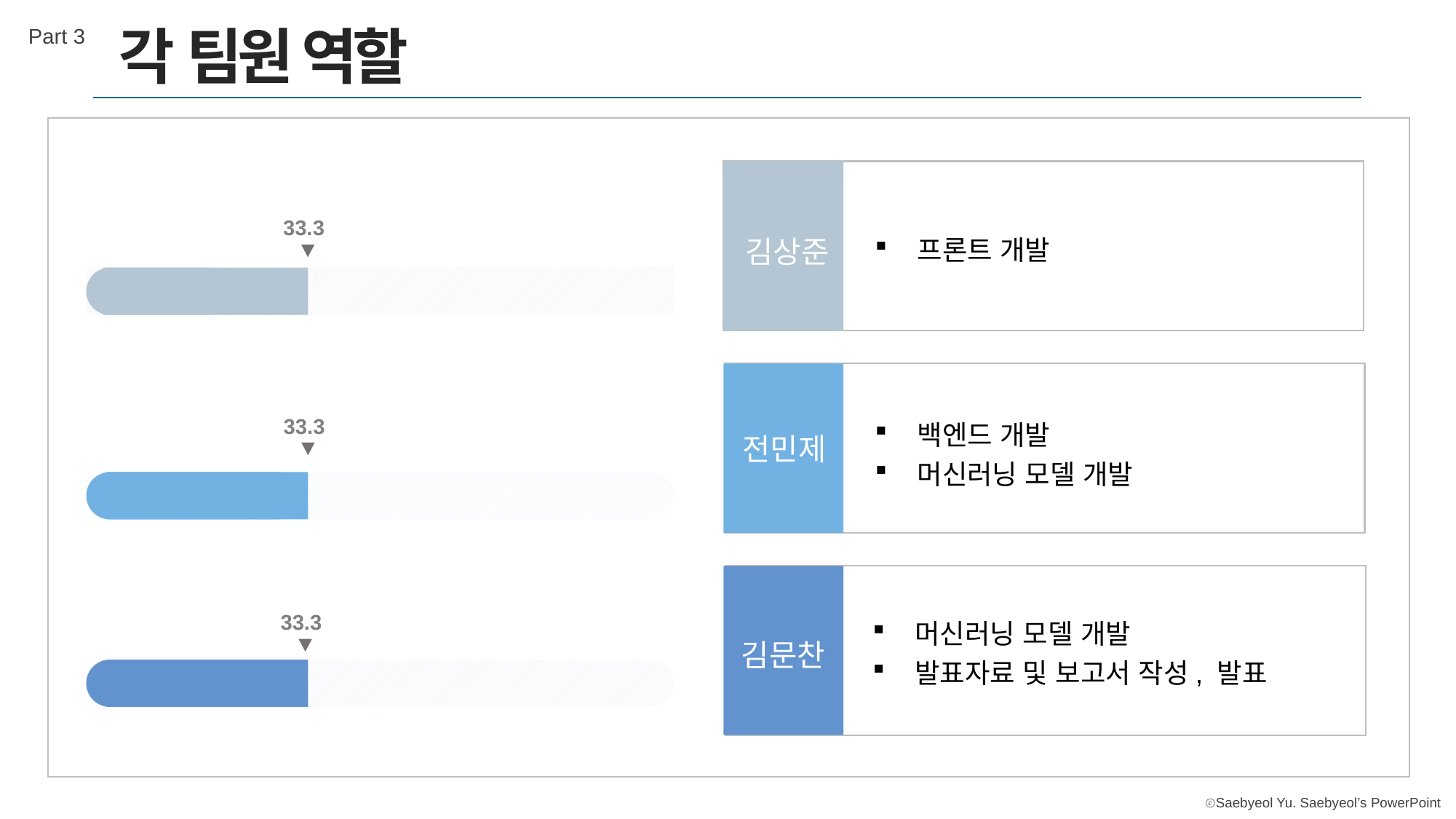

각 팀원 역할
Part 3

33.3
프론트 개발
김상준

백엔드 개발
머신러닝 모델 개발
33.3
전민제

33.3
머신러닝 모델 개발
발표자료 및 보고서 작성, 발표
김문찬